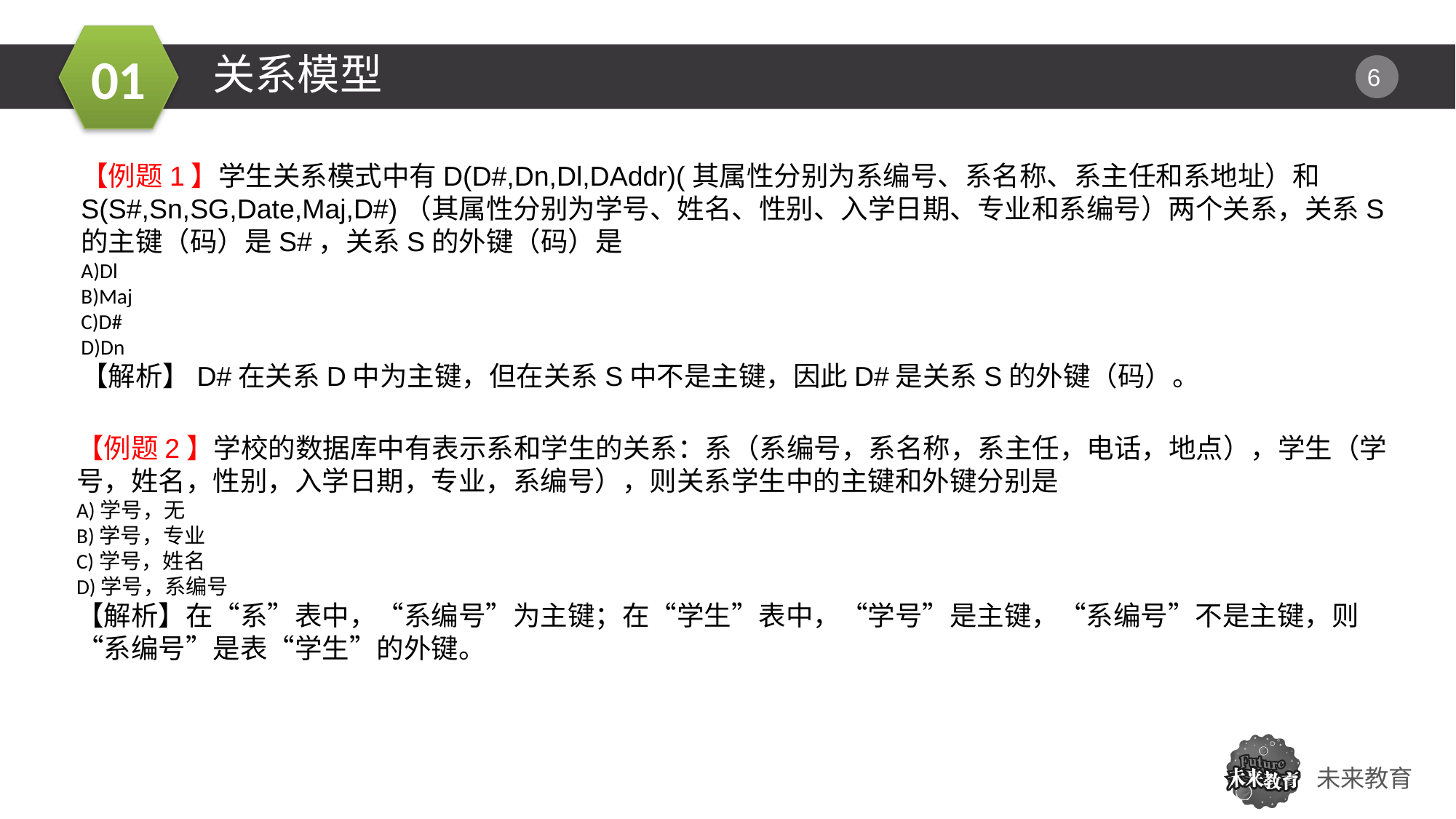

关系模型
【例题1】学生关系模式中有D(D#,Dn,Dl,DAddr)(其属性分别为系编号、系名称、系主任和系地址）和S(S#,Sn,SG,Date,Maj,D#)（其属性分别为学号、姓名、性别、入学日期、专业和系编号）两个关系，关系S的主键（码）是S#，关系S的外键（码）是
A)Dl
B)Maj
C)D#
D)Dn
【解析】D#在关系D中为主键，但在关系S中不是主键，因此D#是关系S的外键（码）。
【例题2】学校的数据库中有表示系和学生的关系：系（系编号，系名称，系主任，电话，地点），学生（学号，姓名，性别，入学日期，专业，系编号），则关系学生中的主键和外键分别是
A)学号，无
B)学号，专业
C)学号，姓名
D)学号，系编号
【解析】在“系”表中，“系编号”为主键；在“学生”表中，“学号”是主键，“系编号”不是主键，则“系编号”是表“学生”的外键。